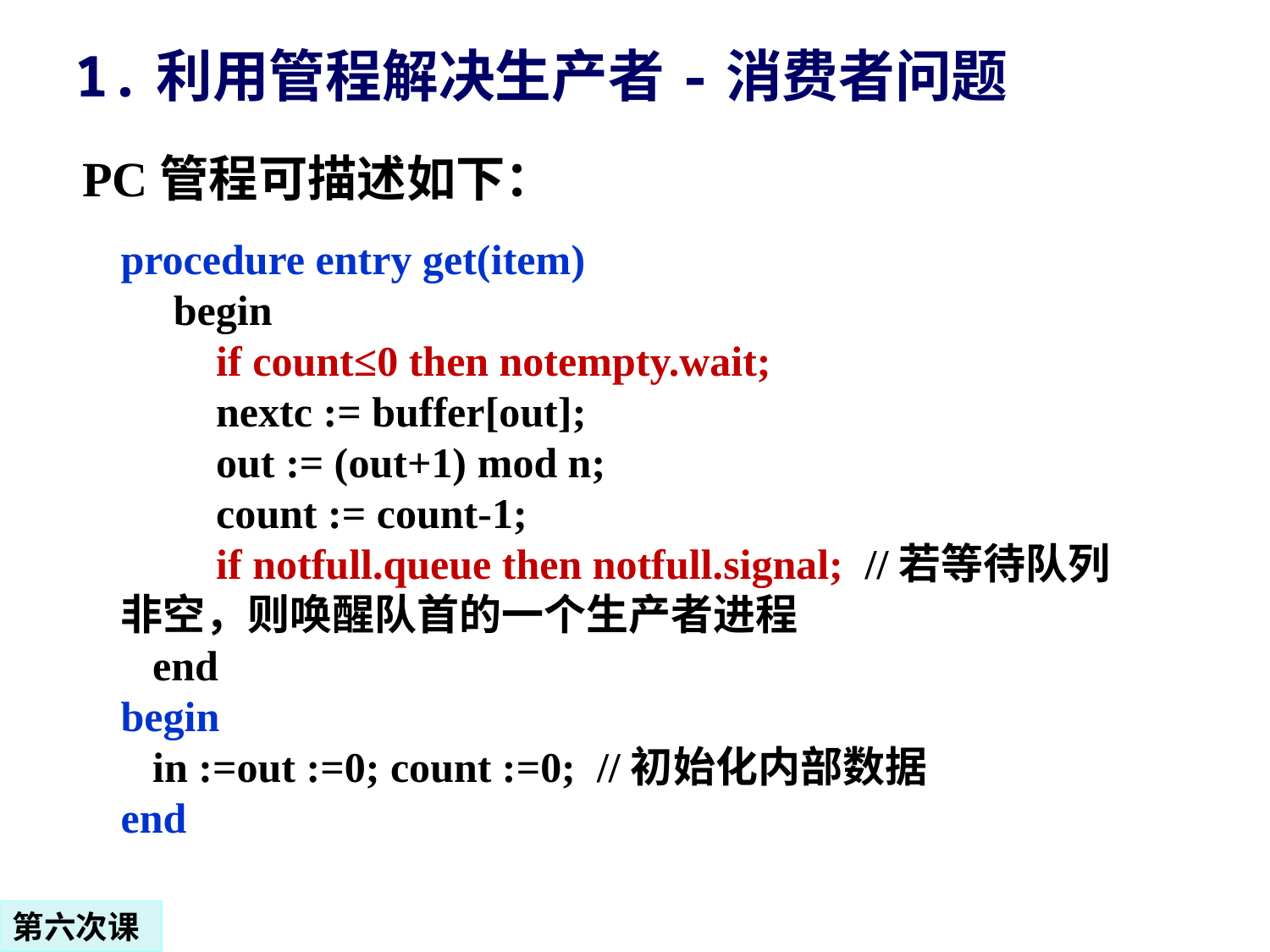

1.利用管程解决生产者-消费者问题
PC管程可描述如下：
procedure entry get(item)
     begin
         if count≤0 then notempty.wait;
         nextc := buffer[out];
         out := (out+1) mod n;
         count := count-1;
         if notfull.queue then notfull.signal;  //若等待队列非空，则唤醒队首的一个生产者进程
   end
begin
   in :=out :=0; count :=0;  //初始化内部数据
end
139
第六次课